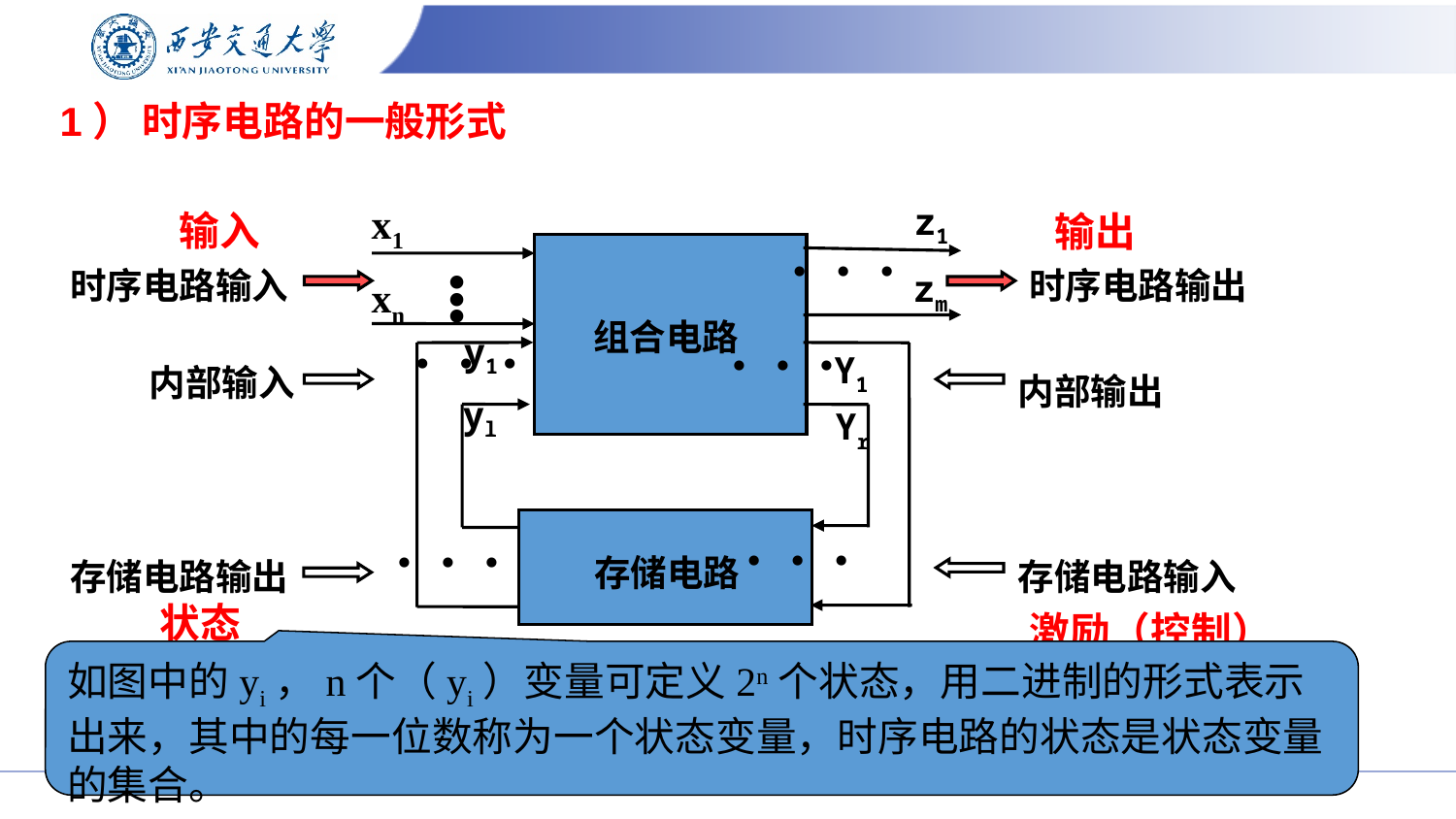

# 1） 时序电路的一般形式
x1

•••
xn

z1
输入
输出

•••
时序电路输入
时序电路输出
zm

y1
Y1

•••
•••
内部输入
内部输出

yl
Yr

•••
•••
存储电路
存储电路输出
存储电路输入

状态
激励（控制）

组合电路
如图中的yi，n个（yi）变量可定义2n个状态，用二进制的形式表示出来，其中的每一位数称为一个状态变量，时序电路的状态是状态变量的集合。
z1~zm ：为外部状态,常称为输出（状态）；
y1~yl ： 为内部状态，即时序电路的状态，简称“状态”。